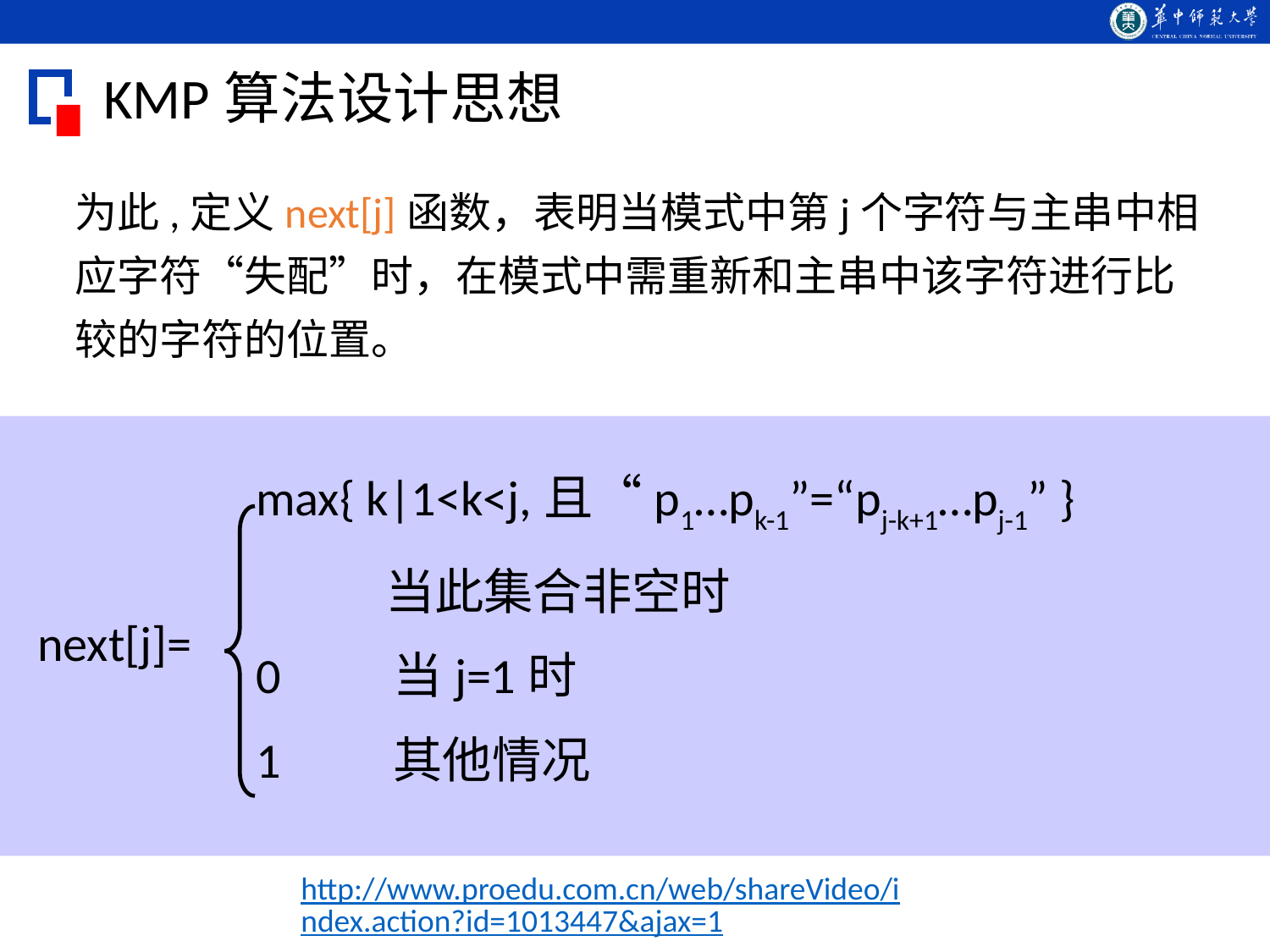

KMP算法设计思想
为此,定义next[j]函数，表明当模式中第j个字符与主串中相应字符“失配”时，在模式中需重新和主串中该字符进行比较的字符的位置。

               max{ k|1<k<j,且“p1…pk-1”=“pj-k+1…pj-1” }
                          当此集合非空时
               0         当j=1时
               1         其他情况

next[j]=
http://www.proedu.com.cn/web/shareVideo/index.action?id=1013447&ajax=1